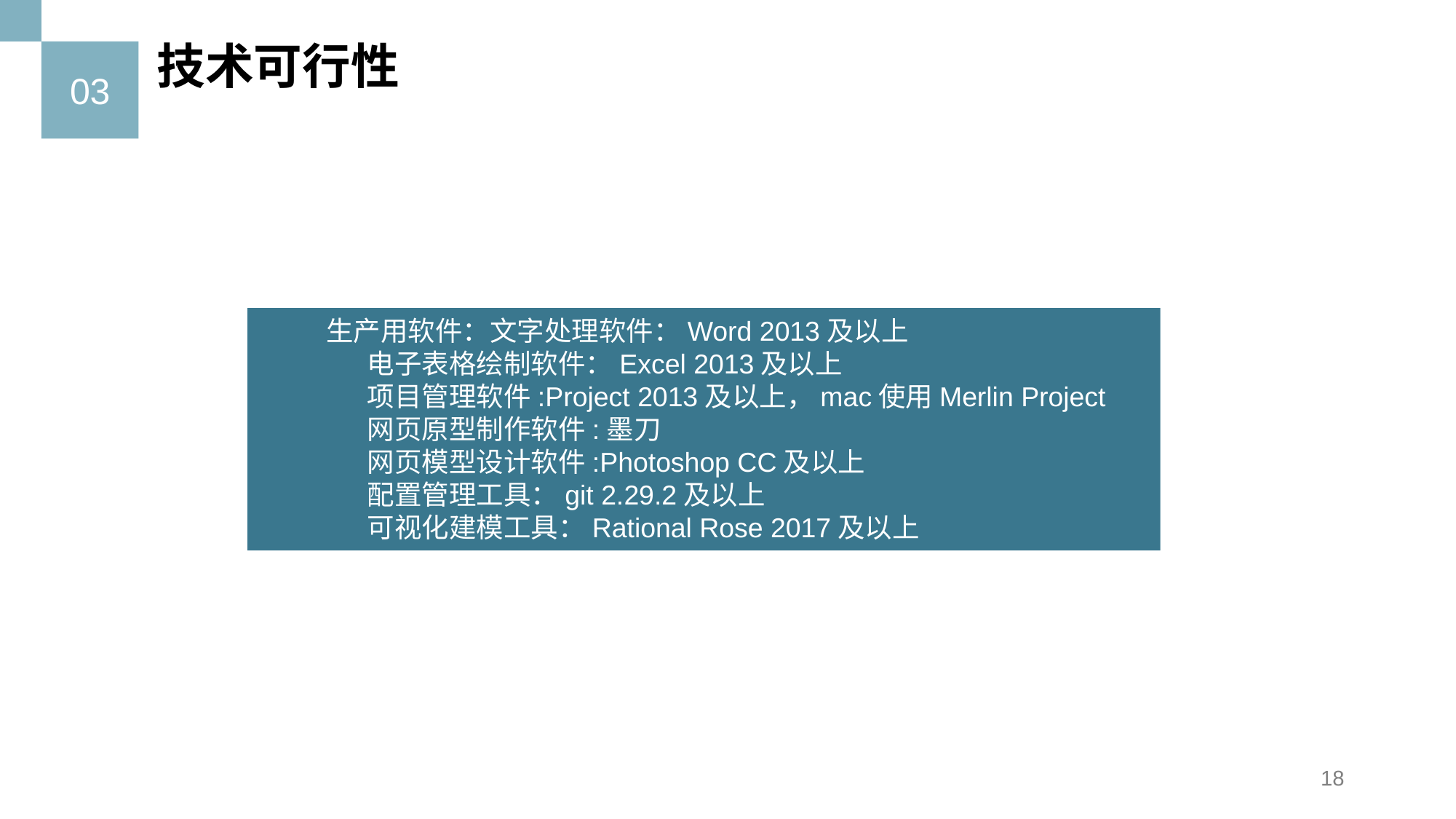

技术可行性
03

生产用软件：文字处理软件：Word 2013及以上
	电子表格绘制软件：Excel 2013及以上
	项目管理软件:Project 2013及以上，mac使用Merlin Project
	网页原型制作软件:墨刀
	网页模型设计软件:Photoshop CC及以上
	配置管理工具：git 2.29.2及以上
	可视化建模工具：Rational Rose 2017及以上
18